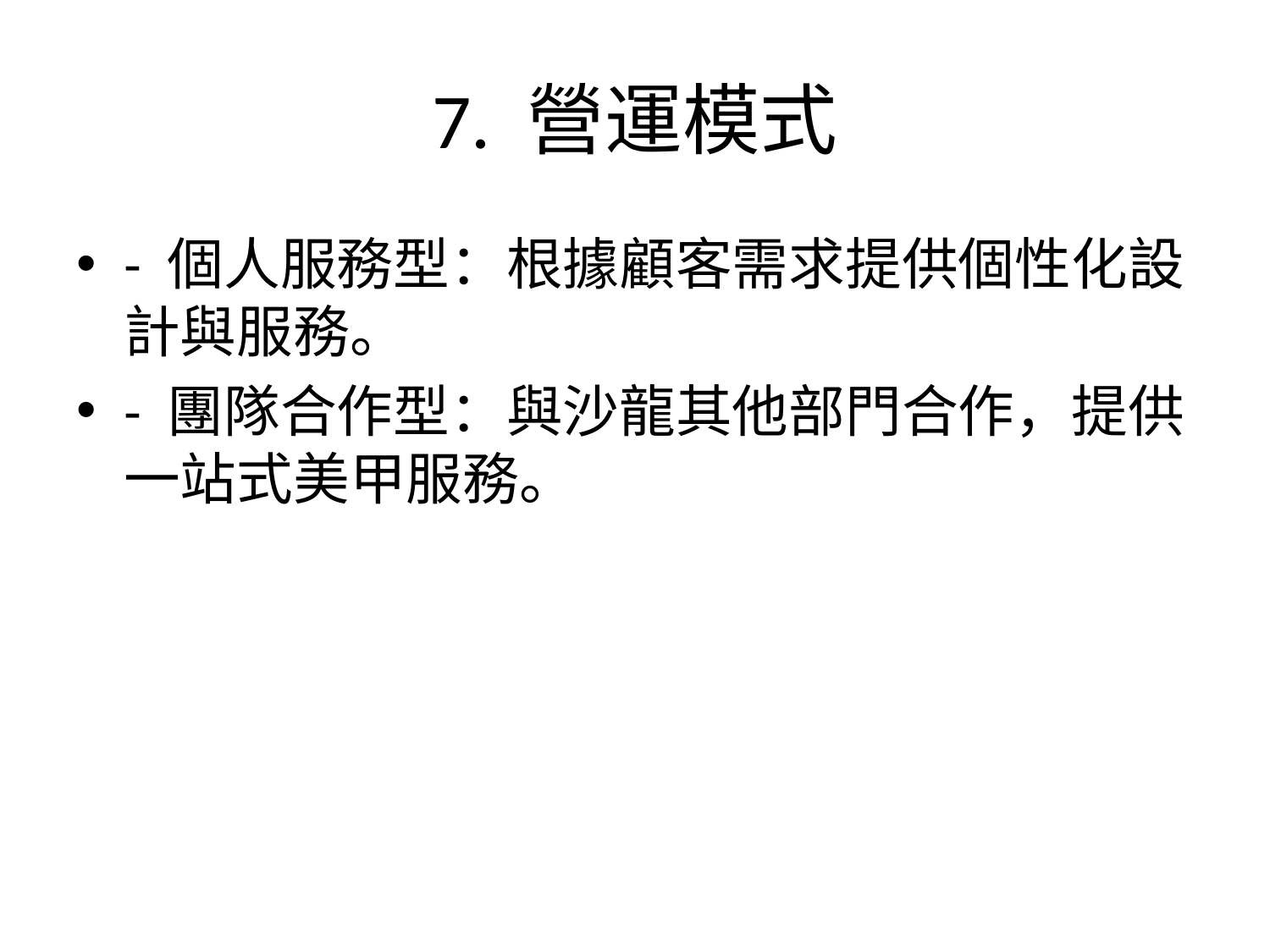

# 7. 營運模式
- 個人服務型：根據顧客需求提供個性化設計與服務。
- 團隊合作型：與沙龍其他部門合作，提供一站式美甲服務。